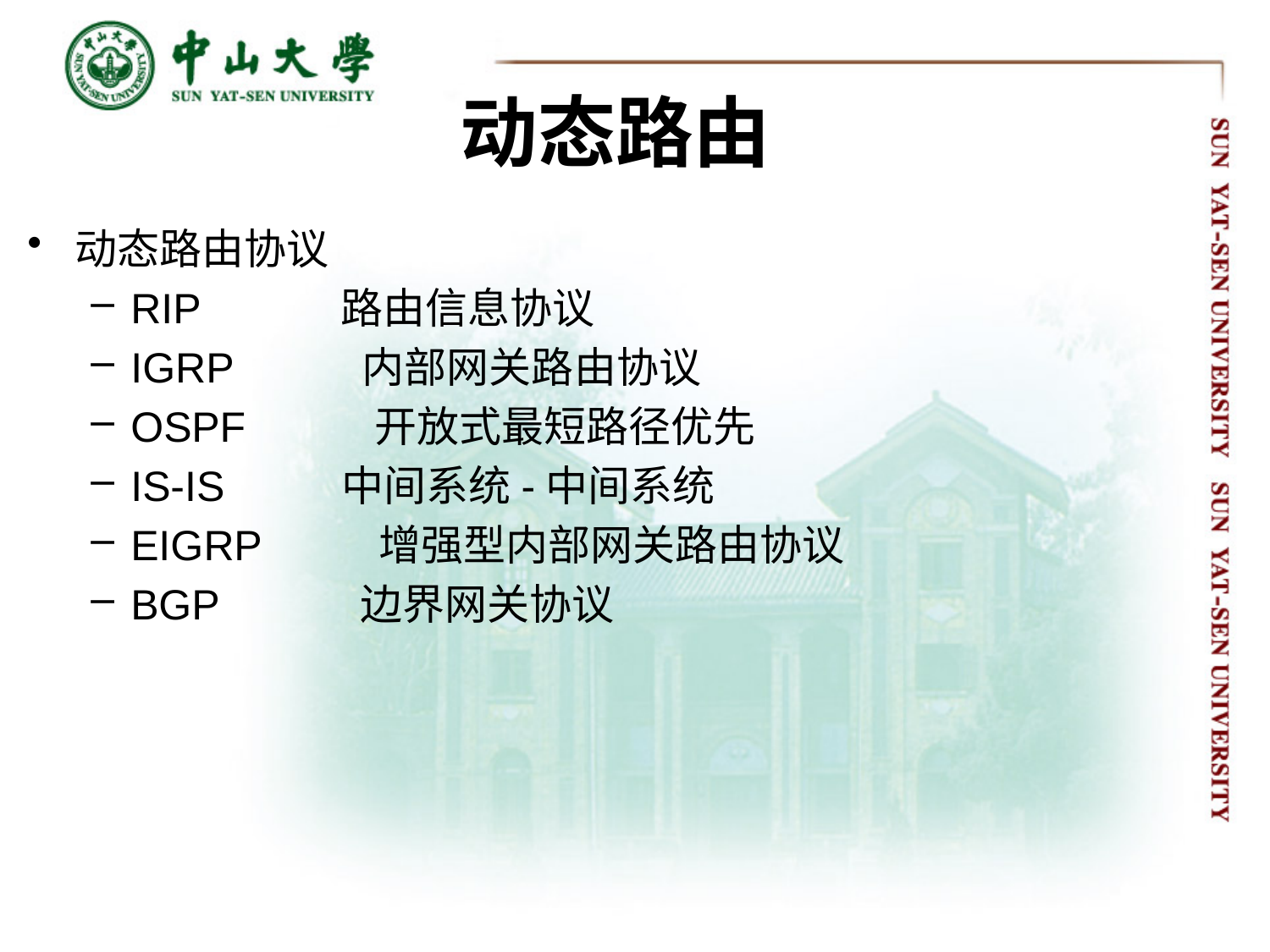

动态路由
动态路由协议
RIP           路由信息协议
IGRP          内部网关路由协议
OSPF          开放式最短路径优先
IS-IS         中间系统-中间系统
EIGRP         增强型内部网关路由协议
BGP           边界网关协议